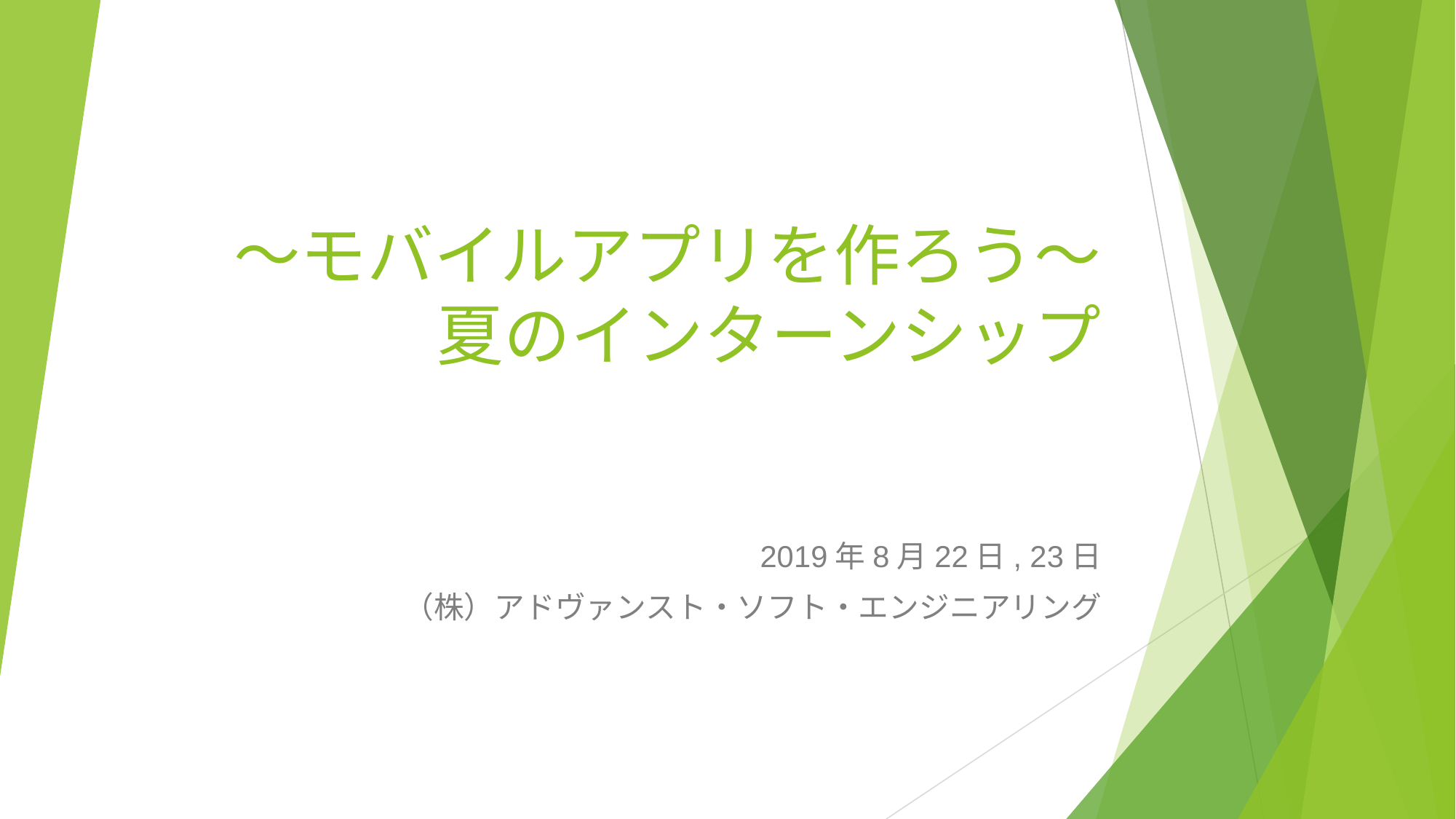

# ～モバイルアプリを作ろう～夏のインターンシップ
2019年8月22日, 23日
（株）アドヴァンスト・ソフト・エンジニアリング